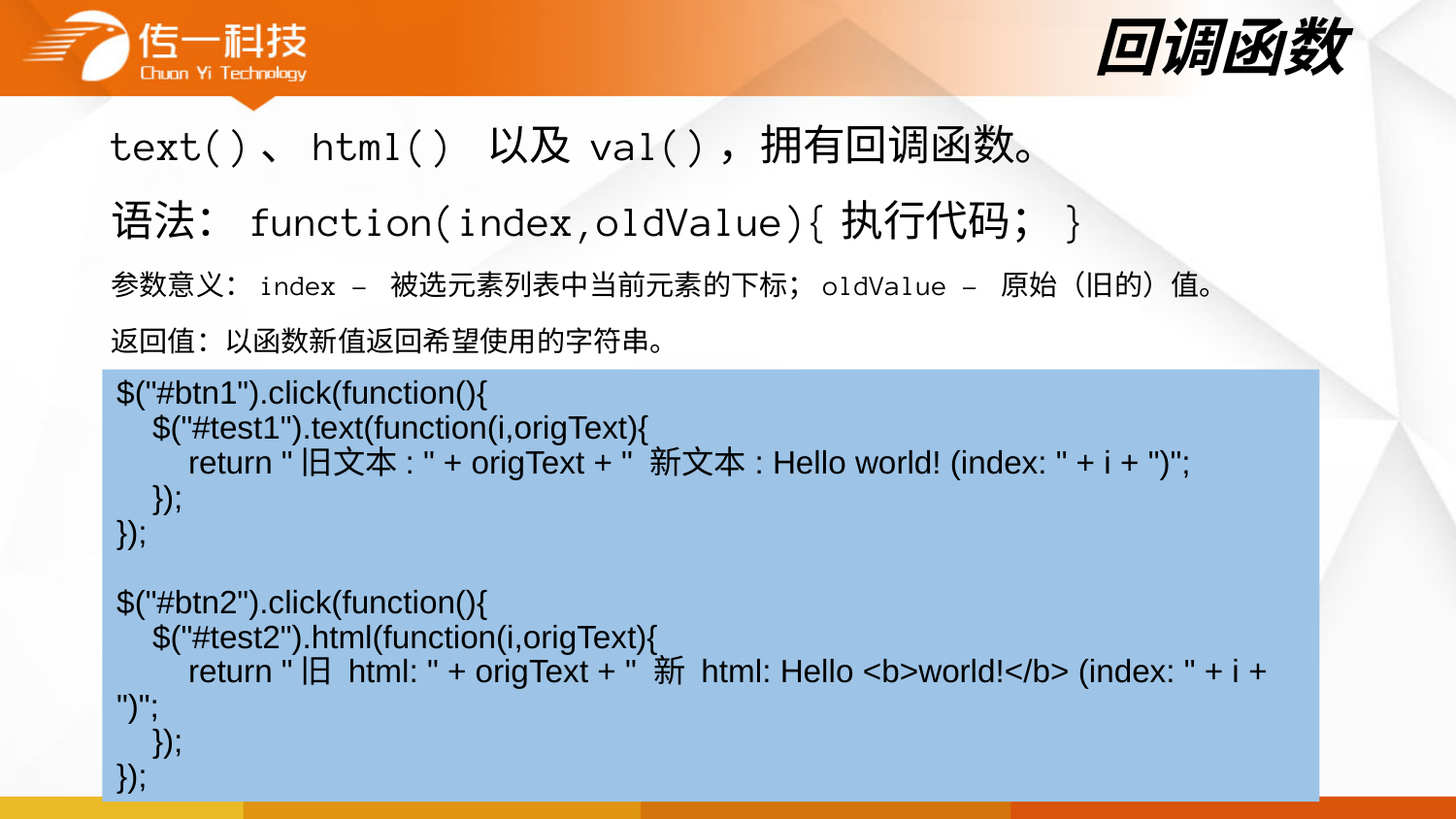

# 回调函数
text()、html() 以及 val()，拥有回调函数。
语法：function(index,oldValue){执行代码；}
参数意义：index - 被选元素列表中当前元素的下标；oldValue - 原始（旧的）值。
返回值：以函数新值返回希望使用的字符串。
$("#btn1").click(function(){ 
    $("#test1").text(function(i,origText){ 
        return "旧文本: " + origText + " 新文本: Hello world! (index: " + i + ")"; 
    }); 
}); 
$("#btn2").click(function(){ 
    $("#test2").html(function(i,origText){ 
        return "旧 html: " + origText + " 新 html: Hello <b>world!</b> (index: " + i + ")"; 
    }); 
});